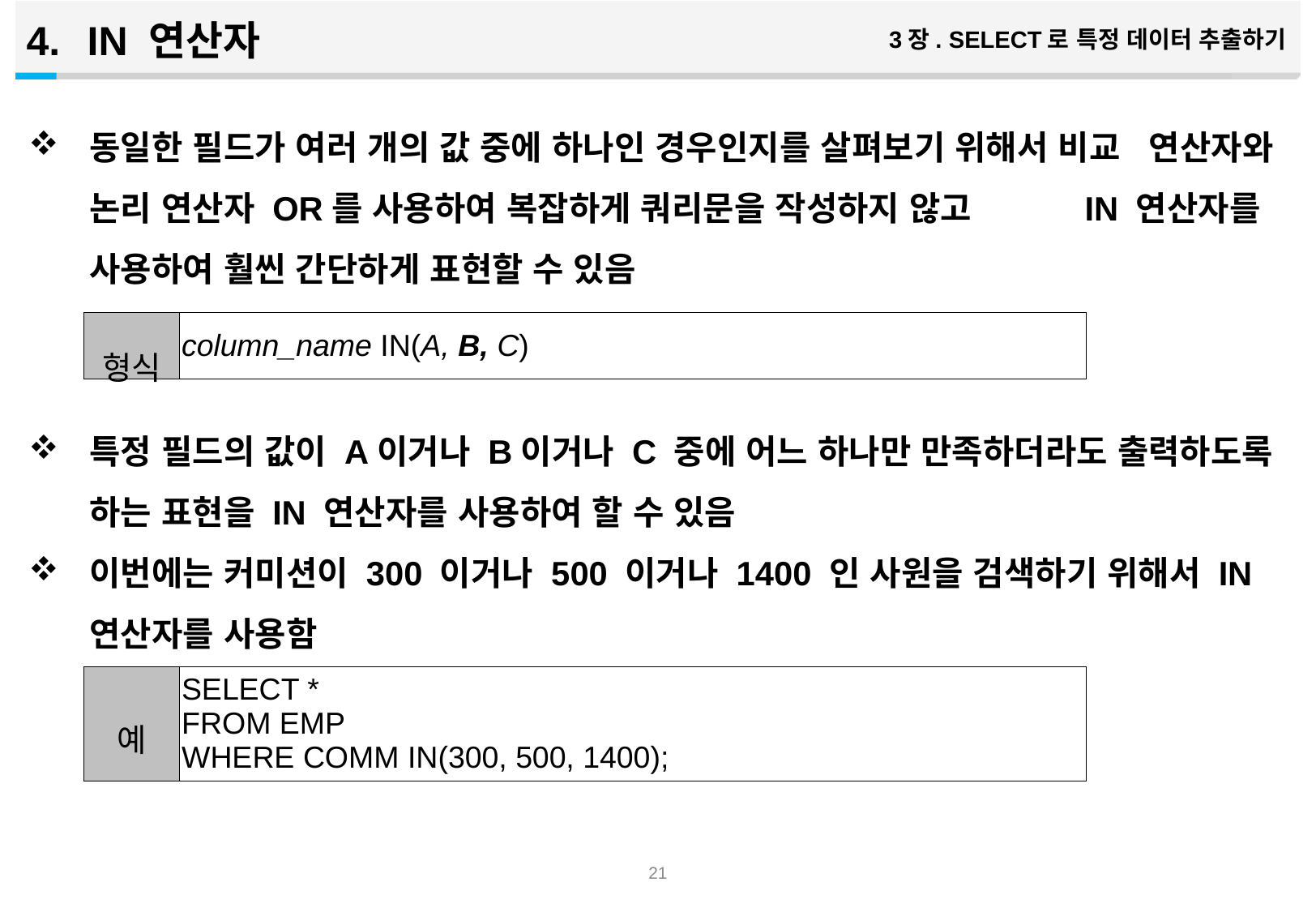

IN 연산자
3장. SELECT로 특정 데이터 추출하기
동일한 필드가 여러 개의 값 중에 하나인 경우인지를 살펴보기 위해서 비교   연산자와 논리 연산자 OR를 사용하여 복잡하게 쿼리문을 작성하지 않고           IN 연산자를 사용하여 훨씬 간단하게 표현할 수 있음

특정 필드의 값이 A이거나 B이거나 C 중에 어느 하나만 만족하더라도 출력하도록 하는 표현을 IN 연산자를 사용하여 할 수 있음
이번에는 커미션이 300 이거나 500 이거나 1400 인 사원을 검색하기 위해서 IN 연산자를 사용함
| 형식 | column\_name IN(A, B, C) |
| --- | --- |
| 예 | SELECT \* FROM EMP WHERE COMM IN(300, 500, 1400); |
| --- | --- |
21